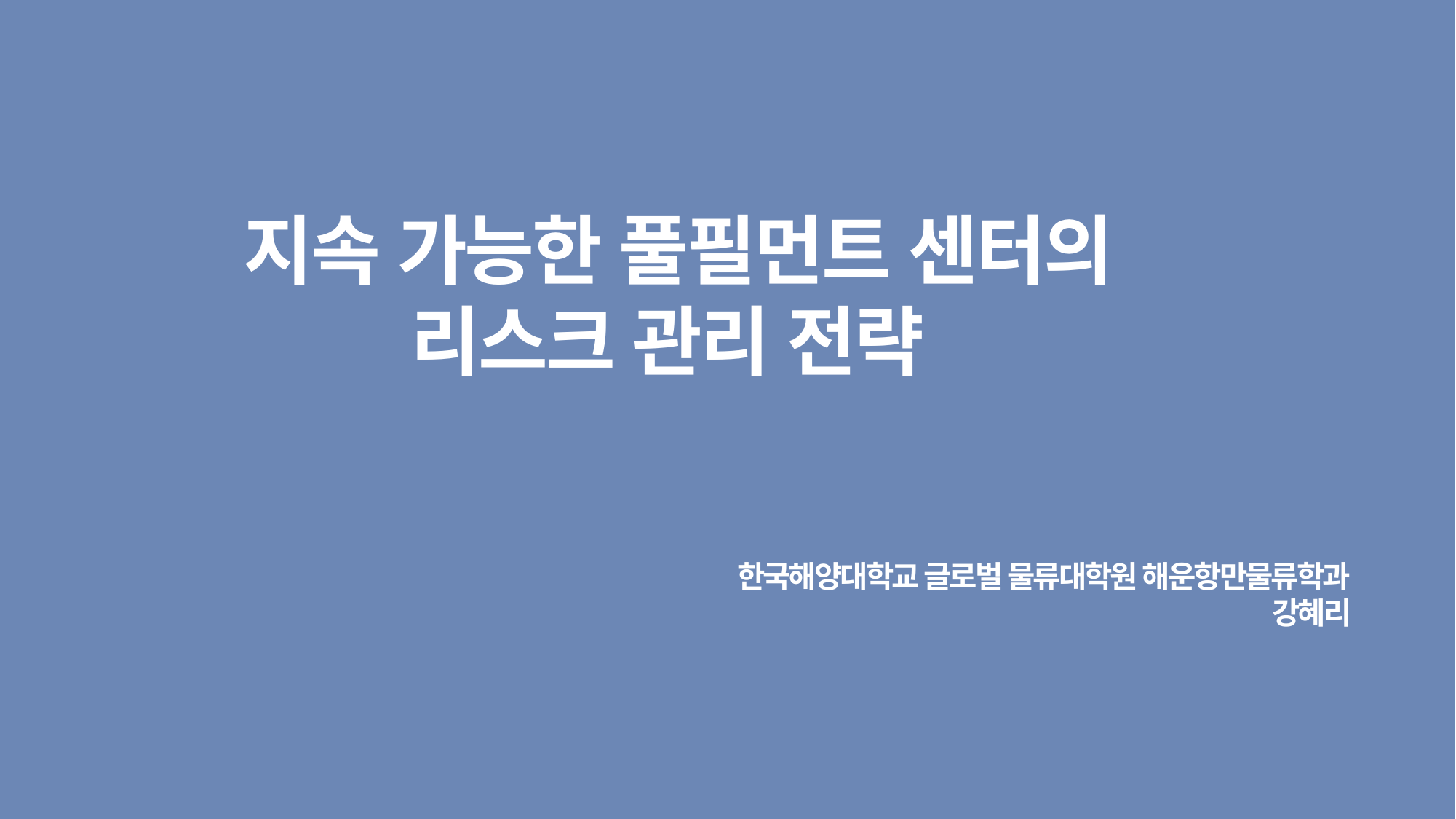

지속 가능한 풀필먼트 센터의 리스크 관리 전략
한국해양대학교 글로벌 물류대학원 해운항만물류학과
강혜리